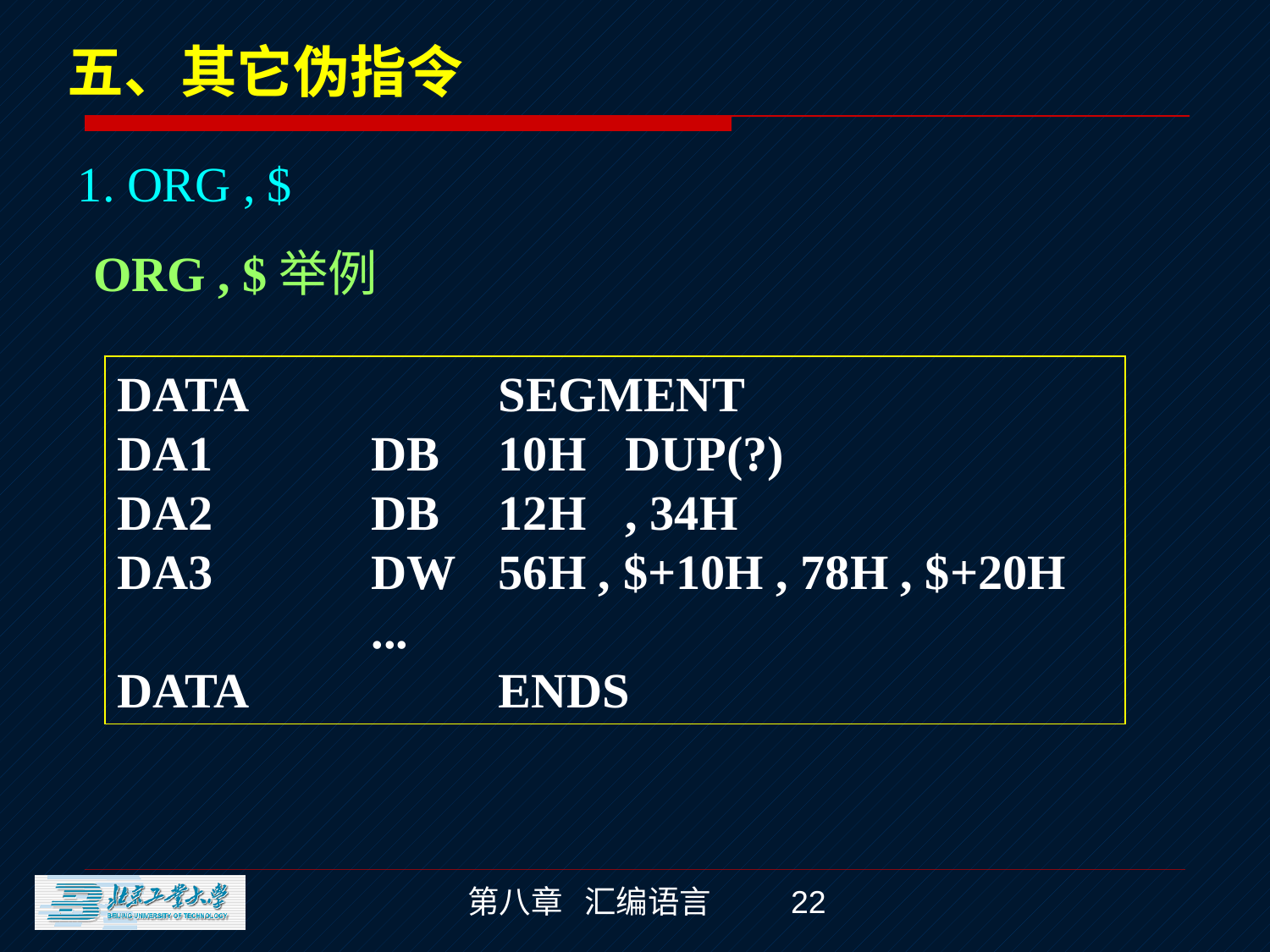

# 五、其它伪指令
1. ORG , $
ORG , $举例
DATA		SEGMENT
DA1		DB	10H	DUP(?)
DA2		DB	12H	, 34H
DA3		DW	56H , $+10H , 78H , $+20H
		...
DATA		ENDS